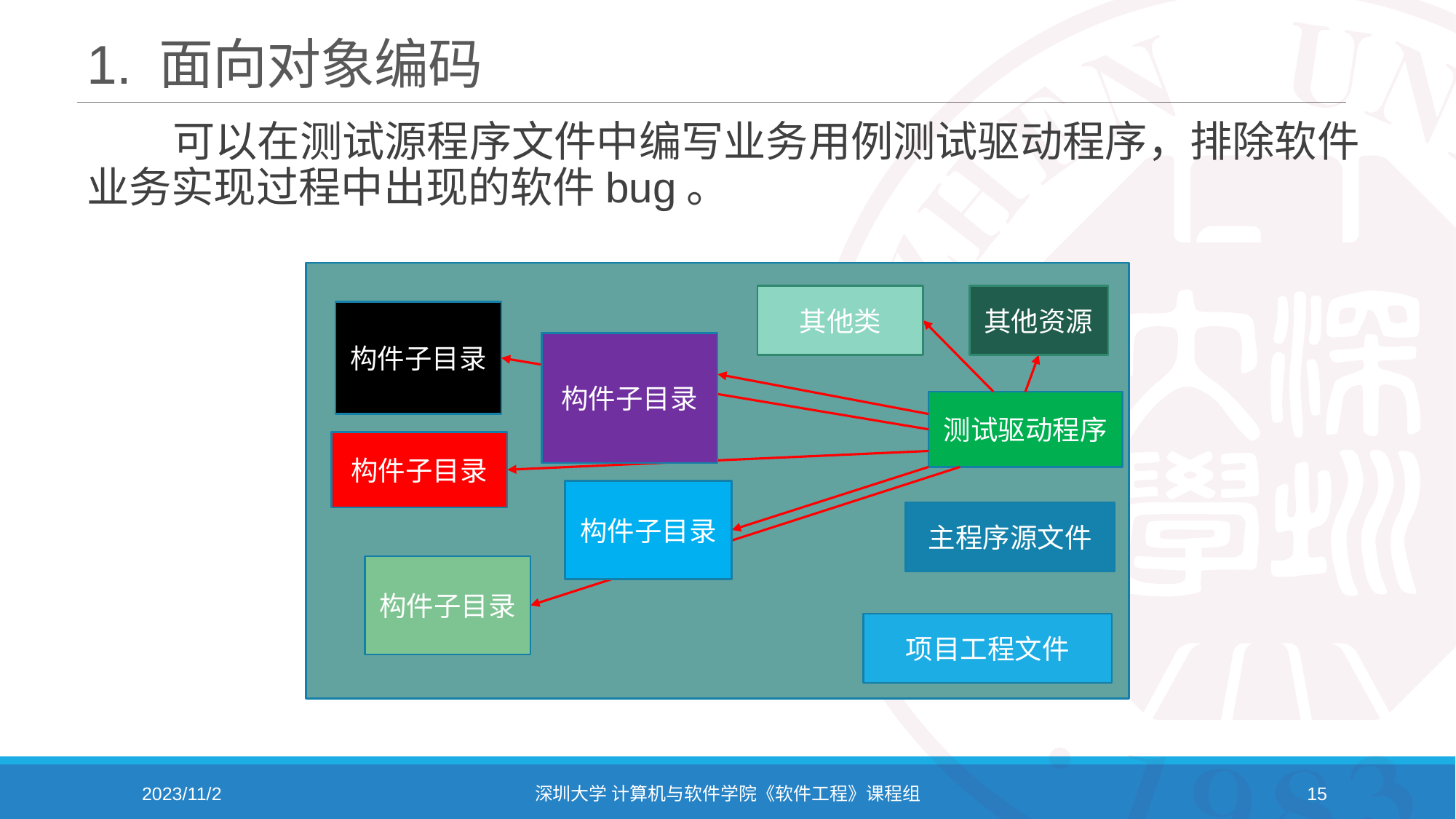

# 1. 面向对象编码
        可以在测试源程序文件中编写业务用例测试驱动程序，排除软件业务实现过程中出现的软件bug。

其他类
其他资源
构件子目录
构件子目录
测试驱动程序
构件子目录
构件子目录
主程序源文件
构件子目录
项目工程文件
2023/11/2
深圳大学 计算机与软件学院《软件工程》课程组
15